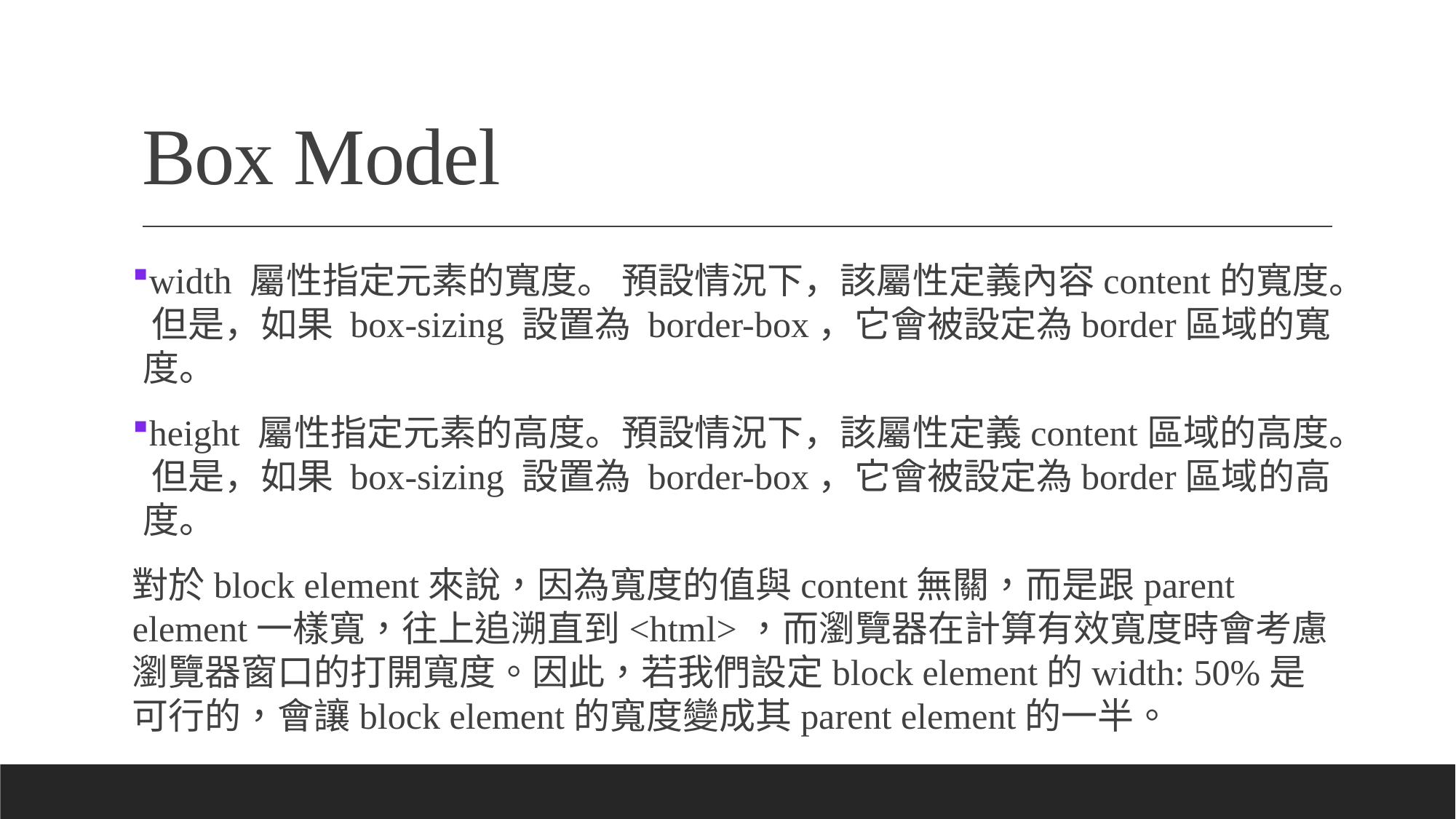

# Box Model
width 屬性指定元素的寬度。 預設情況下，該屬性定義內容content的寬度。 但是，如果 box-sizing 設置為 border-box，它會被設定為border區域的寬度。
height 屬性指定元素的高度。預設情況下，該屬性定義content區域的高度。 但是，如果 box-sizing 設置為 border-box，它會被設定為border區域的高度。
對於block element來說，因為寬度的值與content無關，而是跟parent element一樣寬，往上追溯直到<html>，而瀏覽器在計算有效寬度時會考慮瀏覽器窗口的打開寬度。因此，若我們設定block element的width: 50%是可行的，會讓block element的寬度變成其parent element的一半。